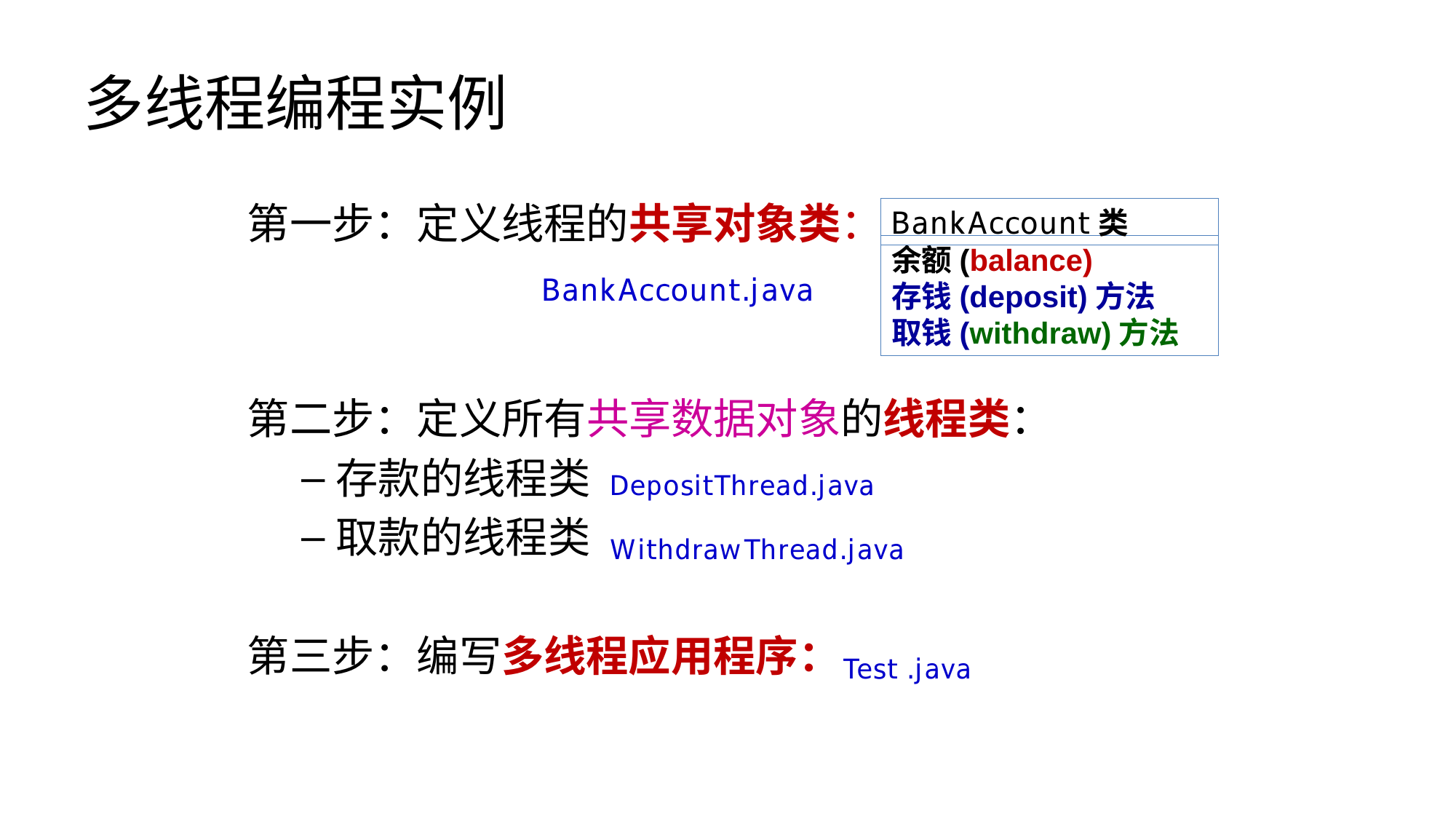

# 多线程编程实例
第一步：定义线程的共享对象类：

第二步：定义所有共享数据对象的线程类：
存款的线程类
取款的线程类

第三步：编写多线程应用程序：

BankAccount类
余额(balance)
存钱(deposit)方法
取钱(withdraw)方法
BankAccount.java
DepositThread.java
WithdrawThread.java
Test .java
57